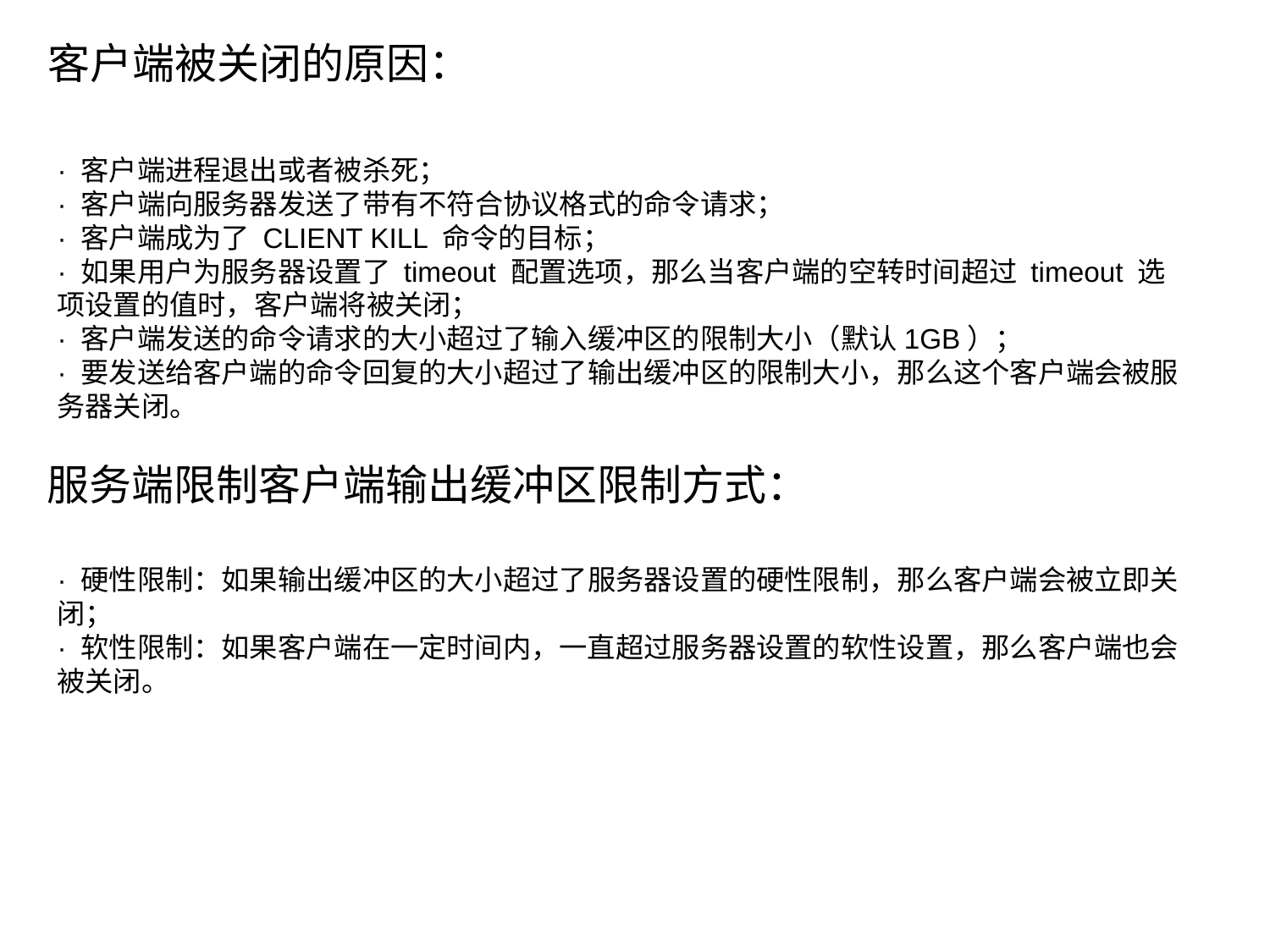

客户端被关闭的原因：
· 客户端进程退出或者被杀死；
· 客户端向服务器发送了带有不符合协议格式的命令请求；
· 客户端成为了 CLIENT KILL 命令的目标；
· 如果用户为服务器设置了 timeout 配置选项，那么当客户端的空转时间超过 timeout 选项设置的值时，客户端将被关闭；
· 客户端发送的命令请求的大小超过了输入缓冲区的限制大小（默认1GB）；
· 要发送给客户端的命令回复的大小超过了输出缓冲区的限制大小，那么这个客户端会被服务器关闭。
服务端限制客户端输出缓冲区限制方式：
· 硬性限制：如果输出缓冲区的大小超过了服务器设置的硬性限制，那么客户端会被立即关闭；
· 软性限制：如果客户端在一定时间内，一直超过服务器设置的软性设置，那么客户端也会被关闭。